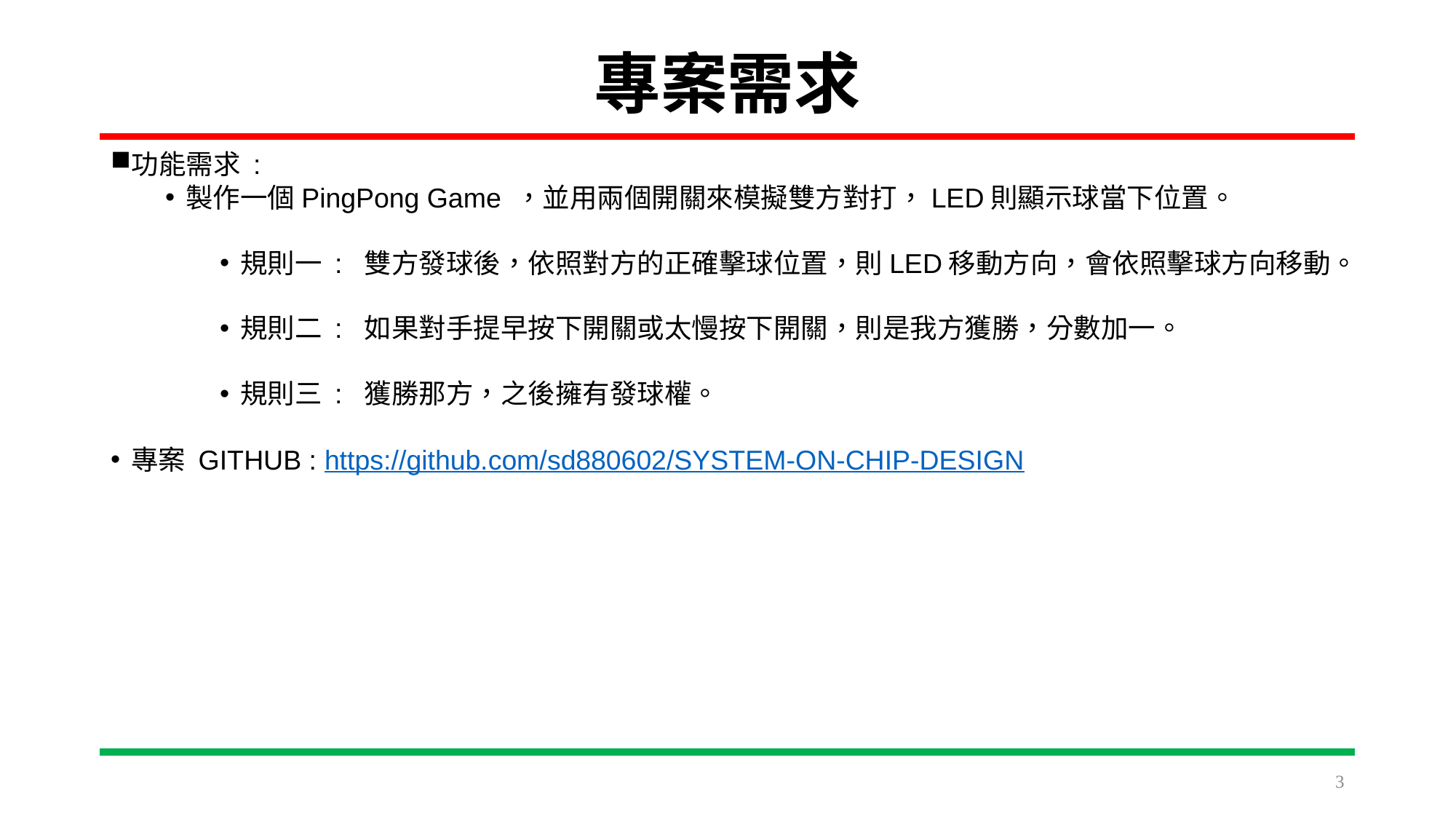

# 專案需求
功能需求 :
製作一個PingPong Game ，並用兩個開關來模擬雙方對打，LED則顯示球當下位置。

規則一 :  雙方發球後，依照對方的正確擊球位置，則LED移動方向，會依照擊球方向移動。

規則二 :  如果對手提早按下開關或太慢按下開關，則是我方獲勝，分數加一。

規則三 :  獲勝那方，之後擁有發球權。

專案 GITHUB : https://github.com/sd880602/SYSTEM-ON-CHIP-DESIGN
3